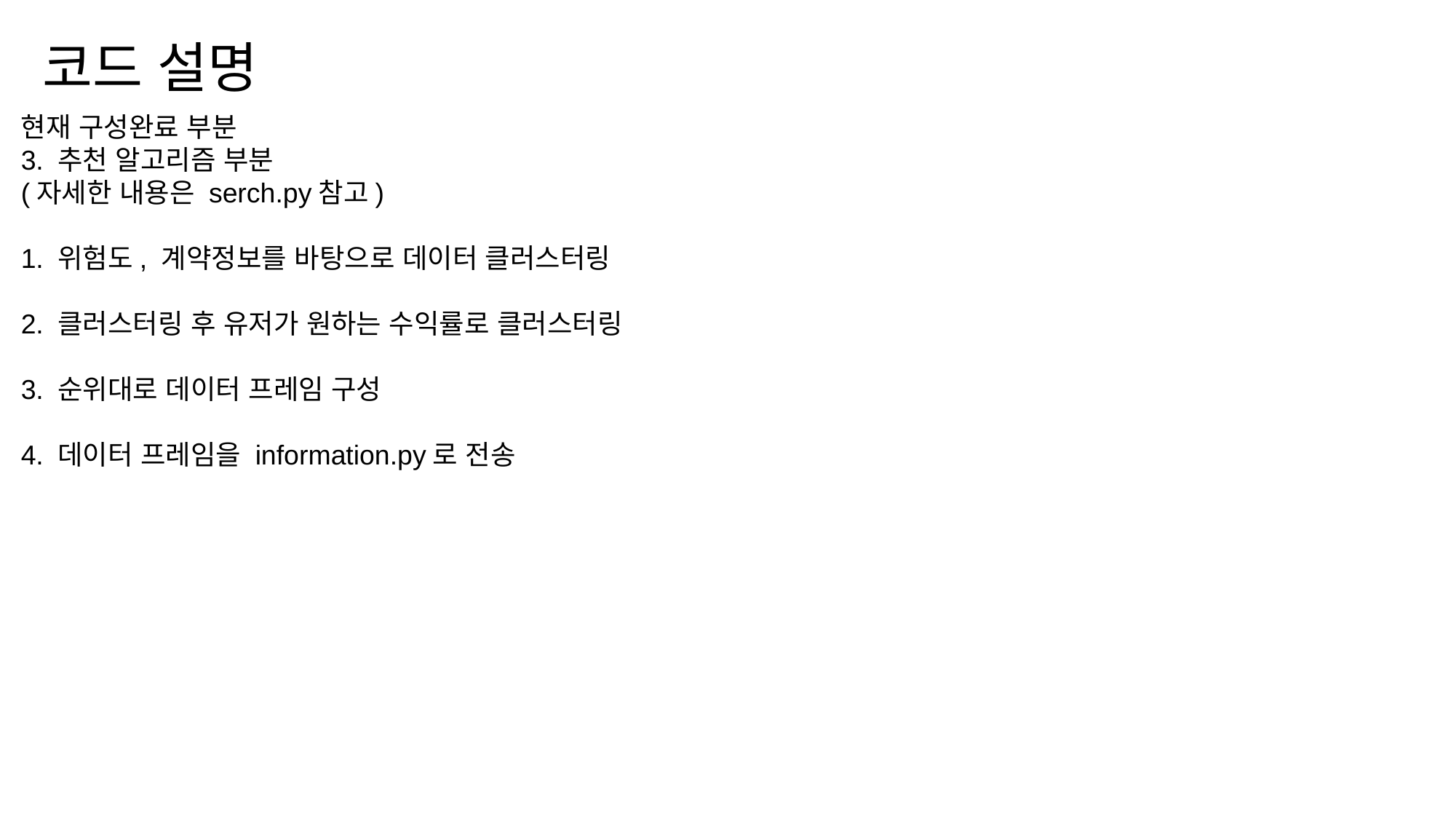

코드 설명
현재 구성완료 부분
3. 추천 알고리즘 부분
(자세한 내용은 serch.py참고)

1. 위험도, 계약정보를 바탕으로 데이터 클러스터링

2. 클러스터링 후 유저가 원하는 수익률로 클러스터링

3. 순위대로 데이터 프레임 구성

4. 데이터 프레임을 information.py로 전송